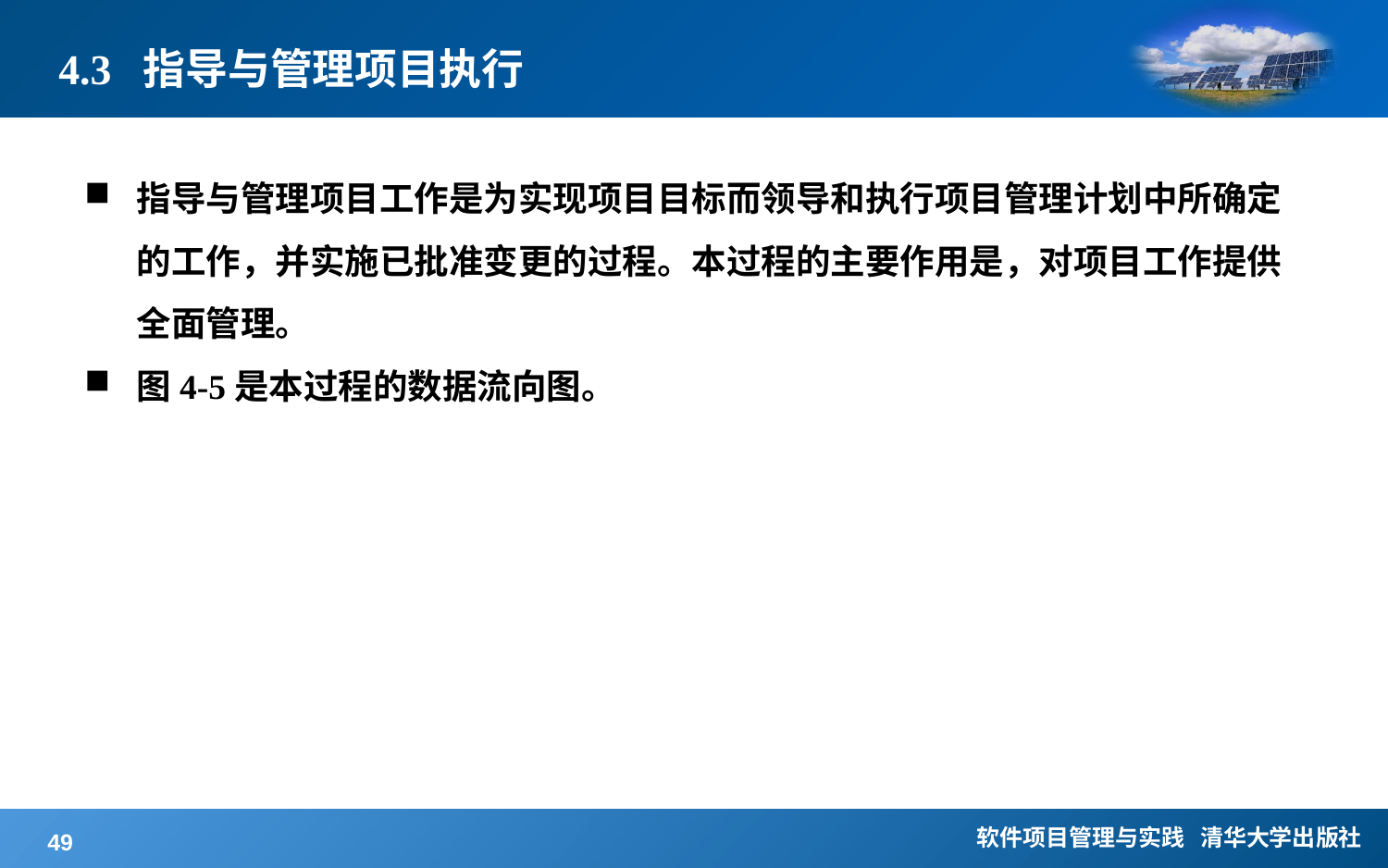

# 4.3  指导与管理项目执行
指导与管理项目工作是为实现项目目标而领导和执行项目管理计划中所确定的工作，并实施已批准变更的过程。本过程的主要作用是，对项目工作提供全面管理。
图4-5是本过程的数据流向图。